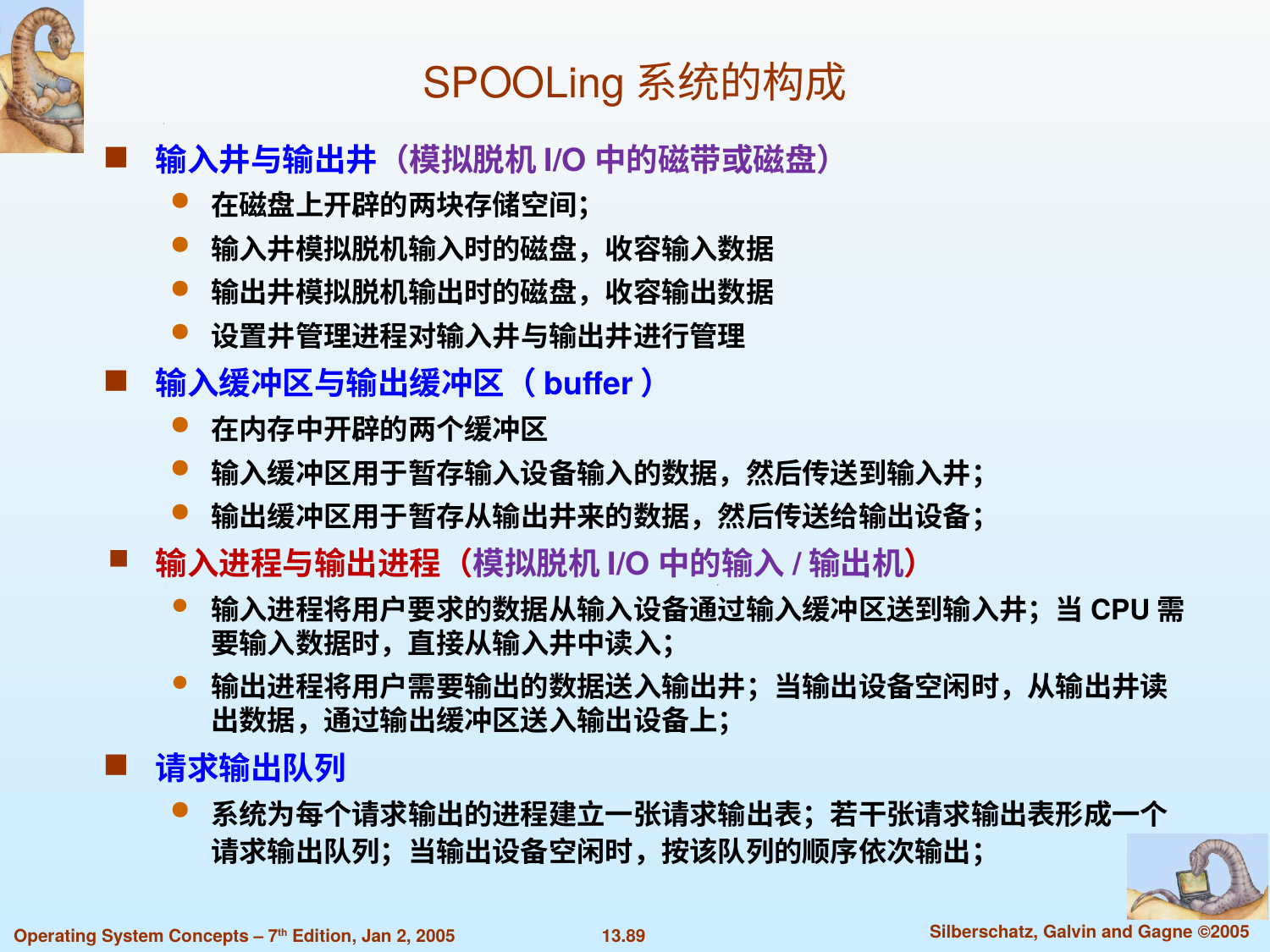

SPOOLing系统的构成
输入井与输出井（模拟脱机I/O中的磁带或磁盘）
在磁盘上开辟的两块存储空间；
输入井模拟脱机输入时的磁盘，收容输入数据
输出井模拟脱机输出时的磁盘，收容输出数据
设置井管理进程对输入井与输出井进行管理
输入缓冲区与输出缓冲区（buffer）
在内存中开辟的两个缓冲区
输入缓冲区用于暂存输入设备输入的数据，然后传送到输入井；
输出缓冲区用于暂存从输出井来的数据，然后传送给输出设备；
输入进程与输出进程（模拟脱机I/O中的输入/输出机）
输入进程将用户要求的数据从输入设备通过输入缓冲区送到输入井；当CPU需要输入数据时，直接从输入井中读入；
输出进程将用户需要输出的数据送入输出井；当输出设备空闲时，从输出井读出数据，通过输出缓冲区送入输出设备上；
请求输出队列
系统为每个请求输出的进程建立一张请求输出表；若干张请求输出表形成一个请求输出队列；当输出设备空闲时，按该队列的顺序依次输出；